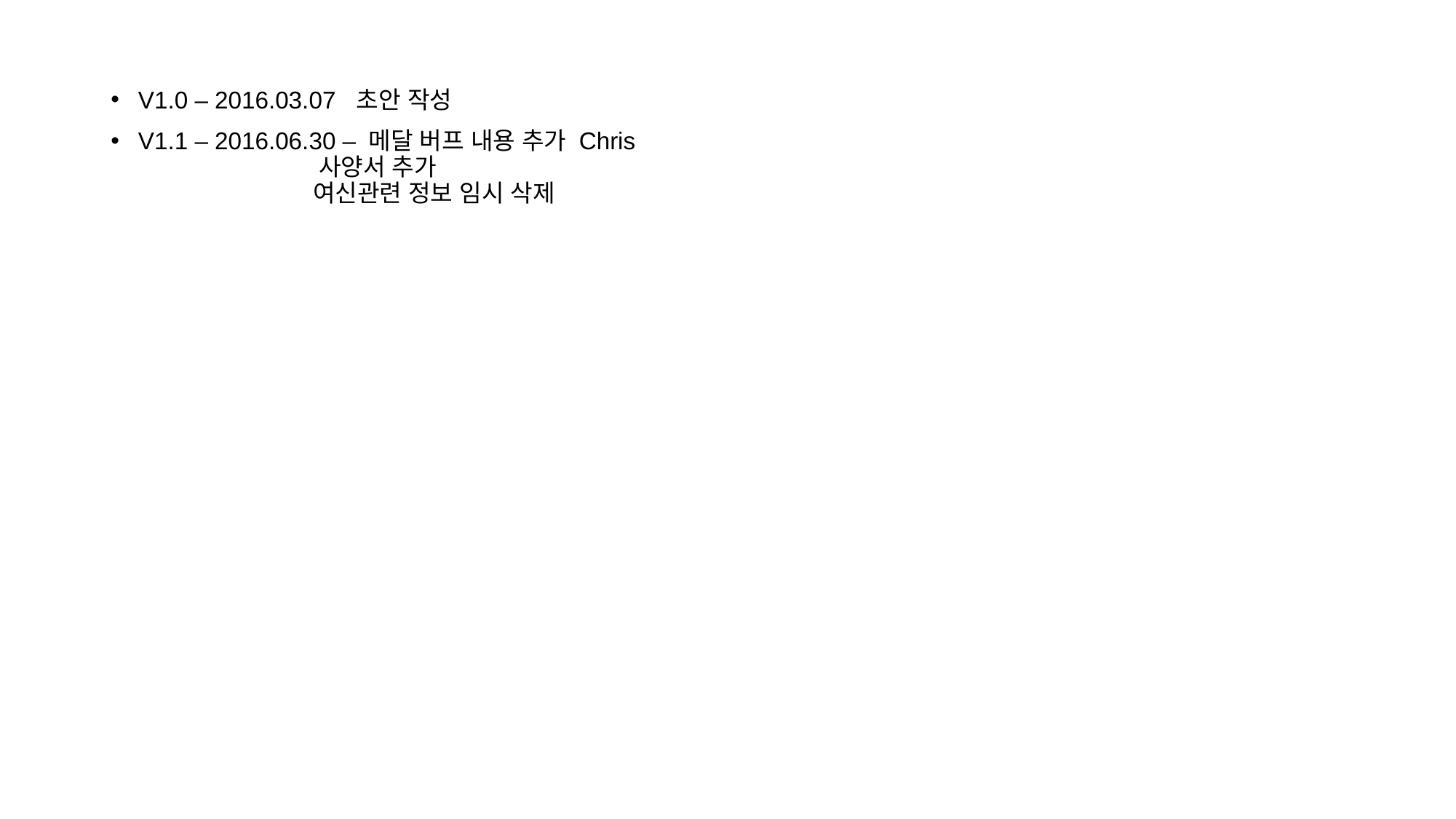

V1.0 – 2016.03.07 	초안 작성
V1.1 – 2016.06.30 – 메달 버프 내용 추가 Chris
                          사양서 추가
                          여신관련 정보 임시 삭제